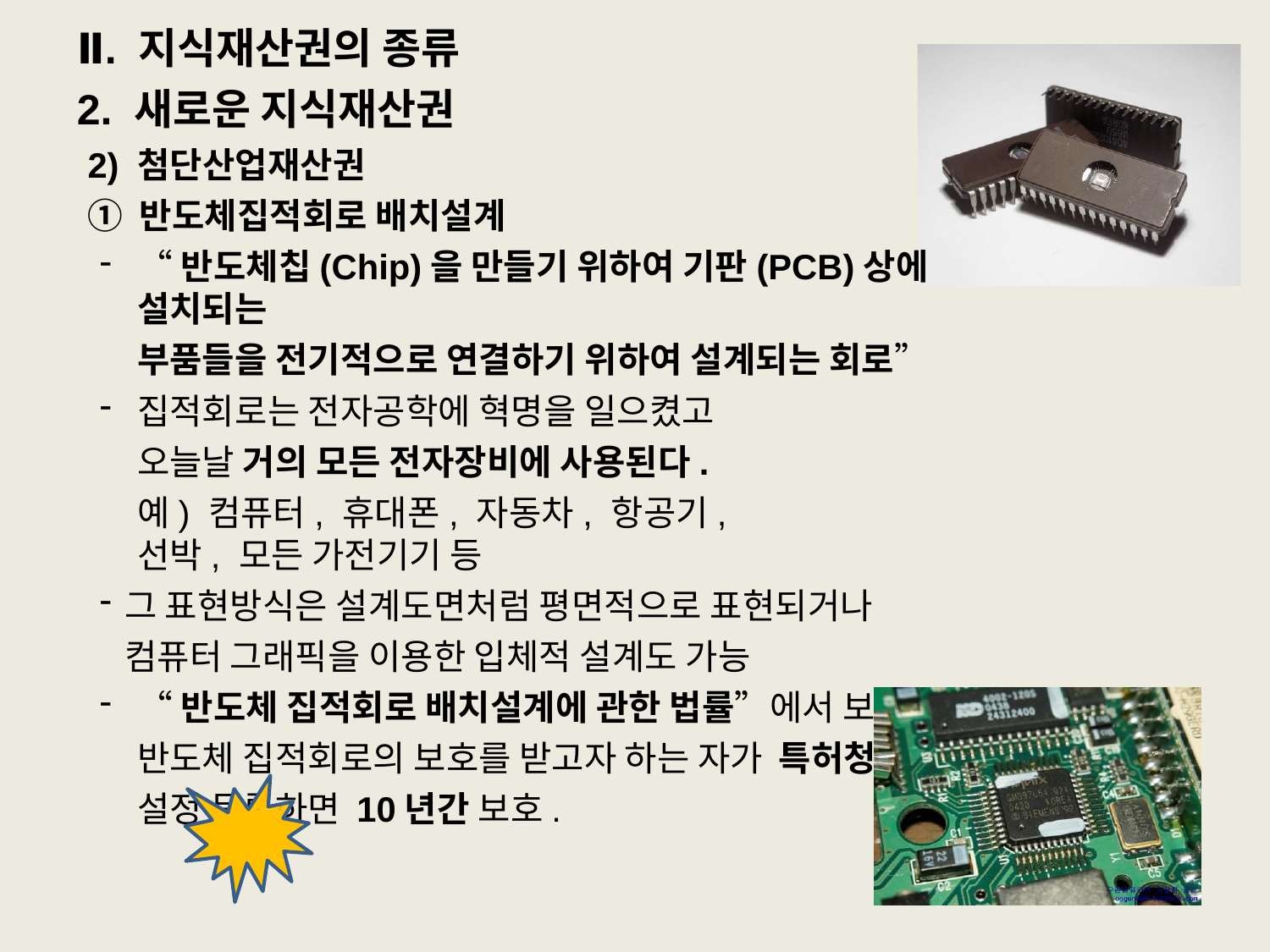

# Ⅱ. 지식재산권의 종류

2. 새로운 지식재산권
2) 첨단산업재산권
① 반도체집적회로 배치설계
“반도체칩(Chip)을 만들기 위하여 기판(PCB)상에 설치되는
부품들을 전기적으로 연결하기 위하여 설계되는 회로”
집적회로는 전자공학에 혁명을 일으켰고  오늘날 거의 모든 전자장비에 사용된다.
예) 컴퓨터, 휴대폰, 자동차, 항공기, 선박, 모든 가전기기 등
그 표현방식은 설계도면처럼 평면적으로 표현되거나  컴퓨터 그래픽을 이용한 입체적 설계도 가능
“반도체 집적회로 배치설계에 관한 법률”에서 보호  반도체 집적회로의 보호를 받고자 하는 자가  특허청에 설정 등록하면 10년간 보호.